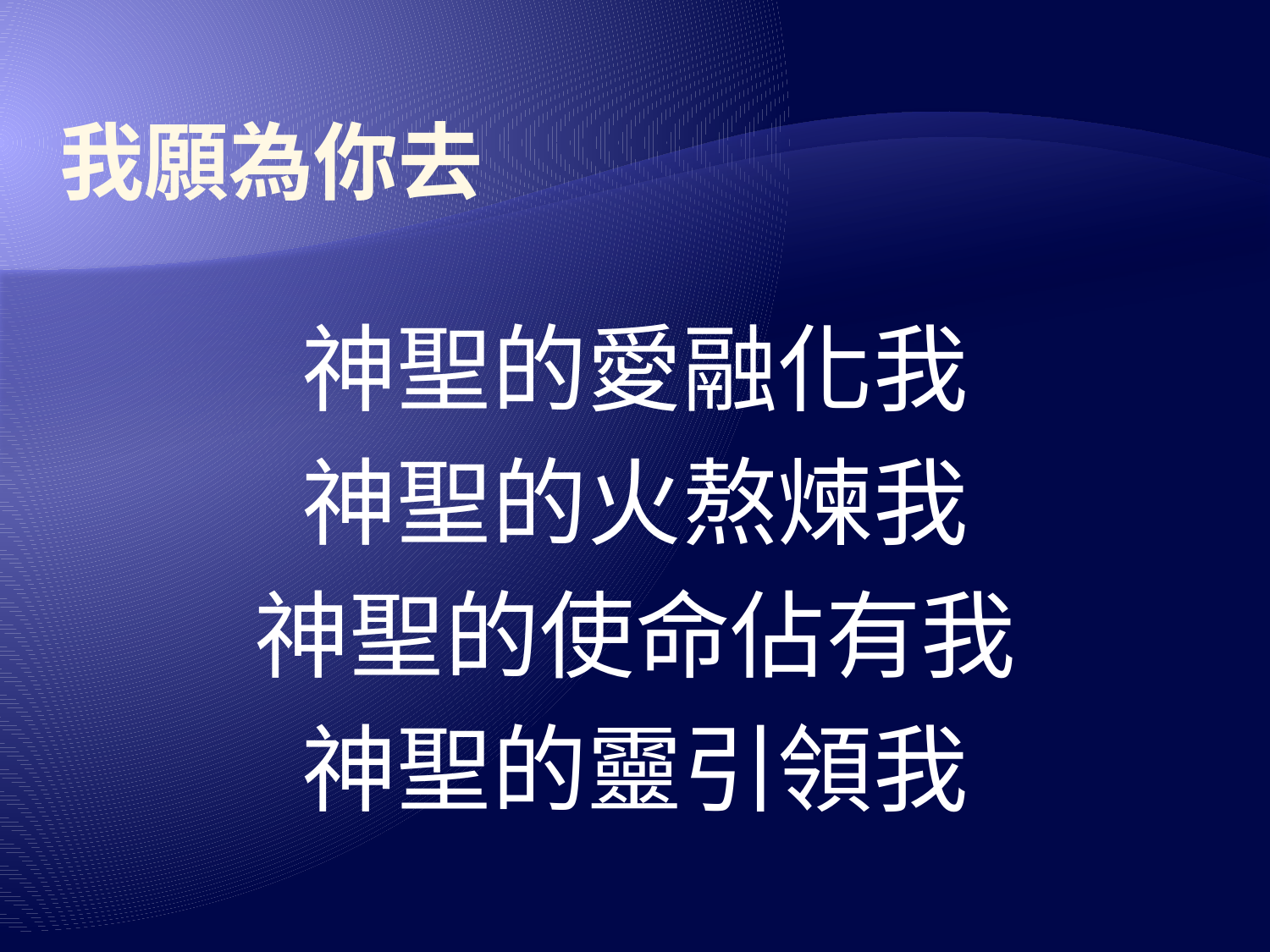

# 我願為你去
神聖的愛融化我
神聖的火熬煉我
神聖的使命佔有我
神聖的靈引領我